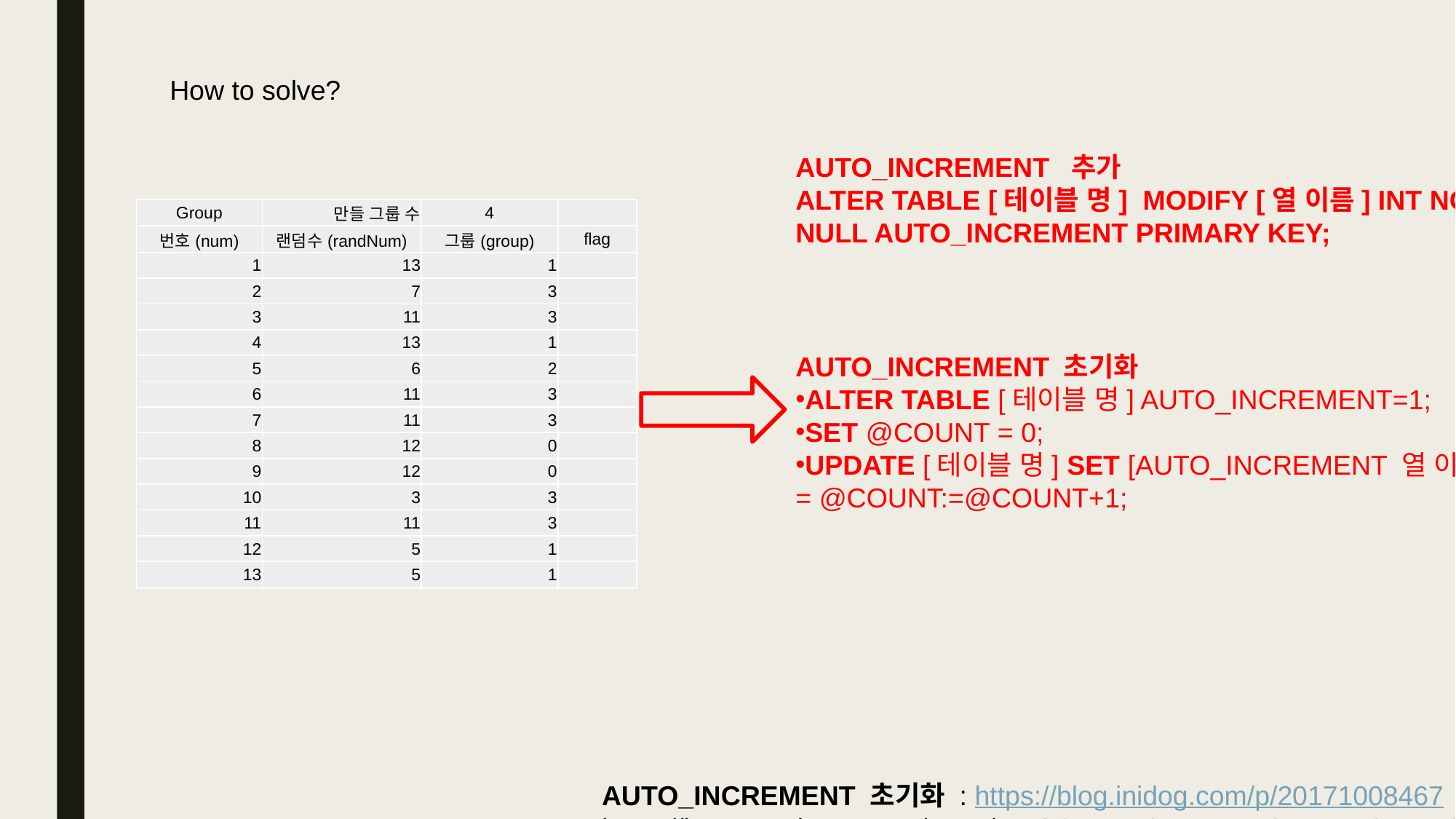

How to solve?

AUTO_INCREMENT  추가
ALTER TABLE [테이블 명]  MODIFY [열 이름] INT NOT NULL AUTO_INCREMENT PRIMARY KEY;
| Group | 만들 그룹 수 | 4 |  |
| --- | --- | --- | --- |
| 번호(num) | 랜덤수(randNum) | 그룹(group) | flag |
| 1 | 13 | 1 |  |
| 2 | 7 | 3 |  |
| 3 | 11 | 3 |  |
| 4 | 13 | 1 |  |
| 5 | 6 | 2 |  |
| 6 | 11 | 3 |  |
| 7 | 11 | 3 |  |
| 8 | 12 | 0 |  |
| 9 | 12 | 0 |  |
| 10 | 3 | 3 |  |
| 11 | 11 | 3 |  |
| 12 | 5 | 1 |  |
| 13 | 5 | 1 |  |

AUTO_INCREMENT 초기화
ALTER TABLE [테이블 명] AUTO_INCREMENT=1;
SET @COUNT = 0;
UPDATE [테이블 명] SET [AUTO_INCREMENT 열 이름] = @COUNT:=@COUNT+1;

AUTO_INCREMENT 초기화 : https://blog.inidog.com/p/20171008467
https://hammer.tistory.com/entry/MYSQL-%EC%BB%AC%EB%9F%BC-%EC%9E%90%EB%8F%99%EC%A6%9D%EA%B0%80-%EC%86%8D%EC%84%B1-%EB%B3%80%EA%B2%BD-%EB%B0%8F-%EC%B6%94%EA%B0%80-%EC%B4%88%EA%B8%B0%ED%99%94-%EC%BF%BC%EB%A6%AC